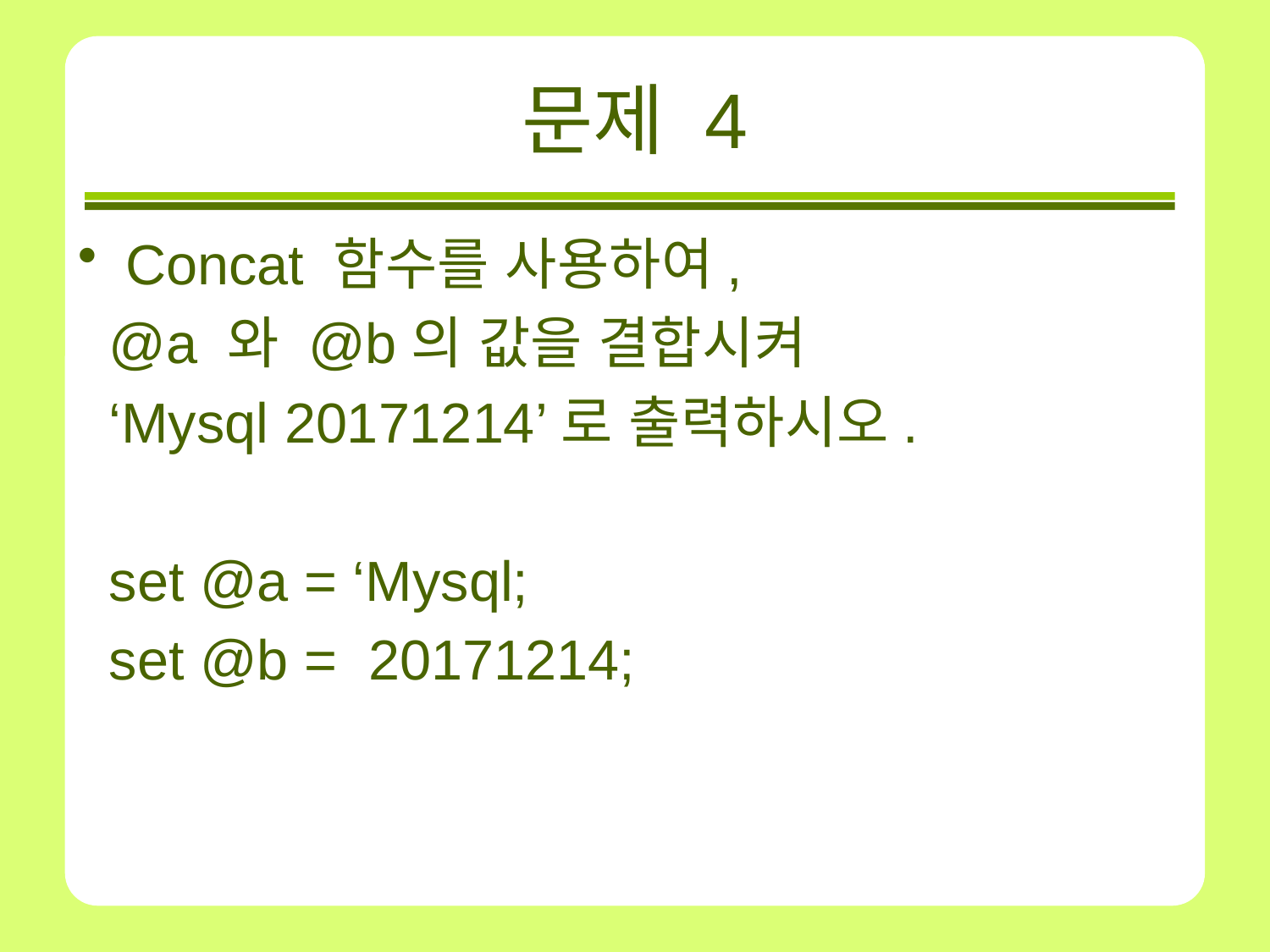

# 문제 4
Concat 함수를 사용하여,
  @a 와 @b의 값을 결합시켜
  ‘Mysql 20171214’로 출력하시오.

  set @a = ‘Mysql;
  set @b =  20171214;